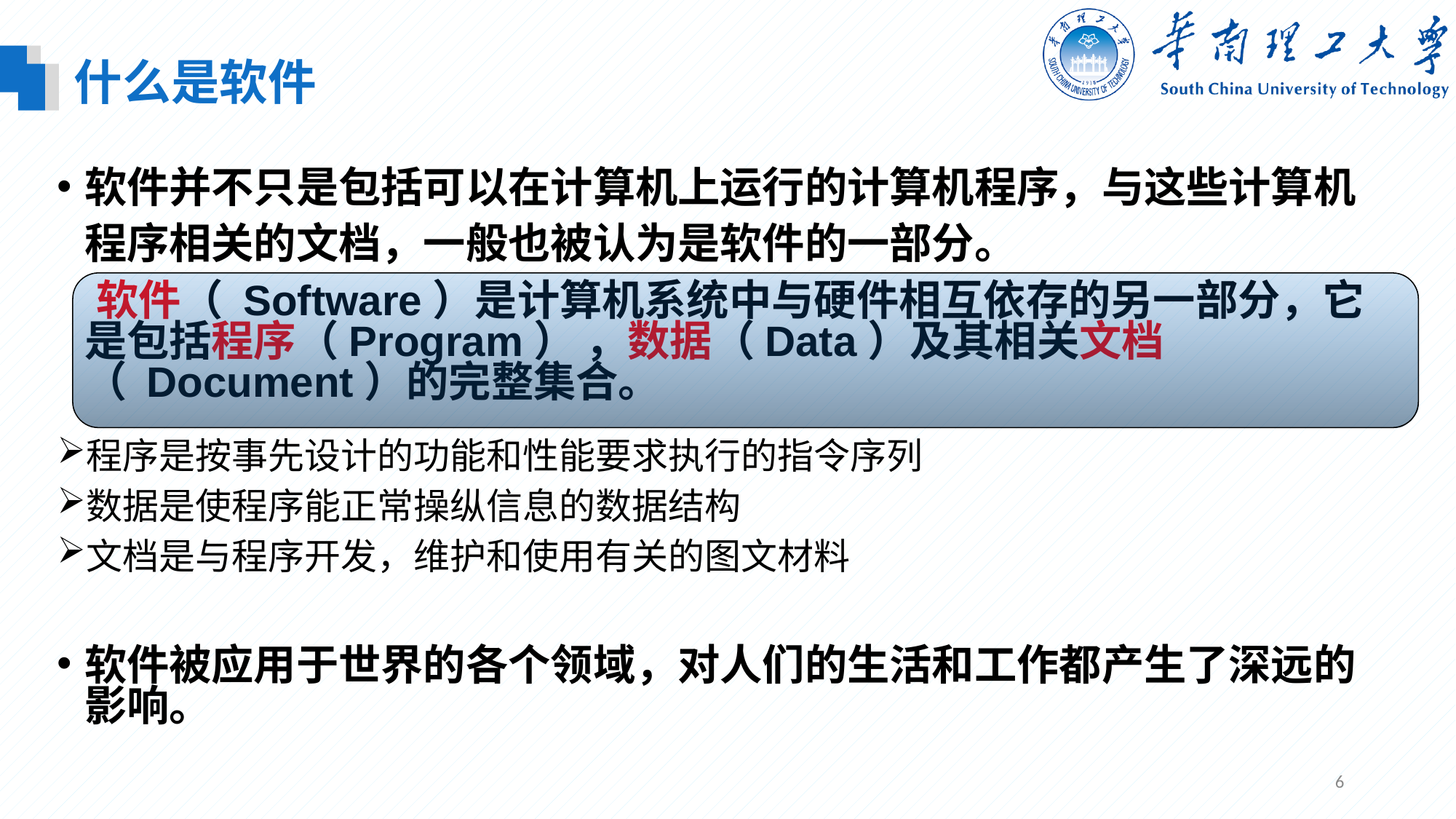

什么是软件
软件并不只是包括可以在计算机上运行的计算机程序，与这些计算机程序相关的文档，一般也被认为是软件的一部分。
   软件（ Software）是计算机系统中与硬件相互依存的另一部分，它是包括程序（Program） ，数据（Data）及其相关文档（ Document）的完整集合。
程序是按事先设计的功能和性能要求执行的指令序列
数据是使程序能正常操纵信息的数据结构
文档是与程序开发，维护和使用有关的图文材料

软件被应用于世界的各个领域，对人们的生活和工作都产生了深远的影响。

6